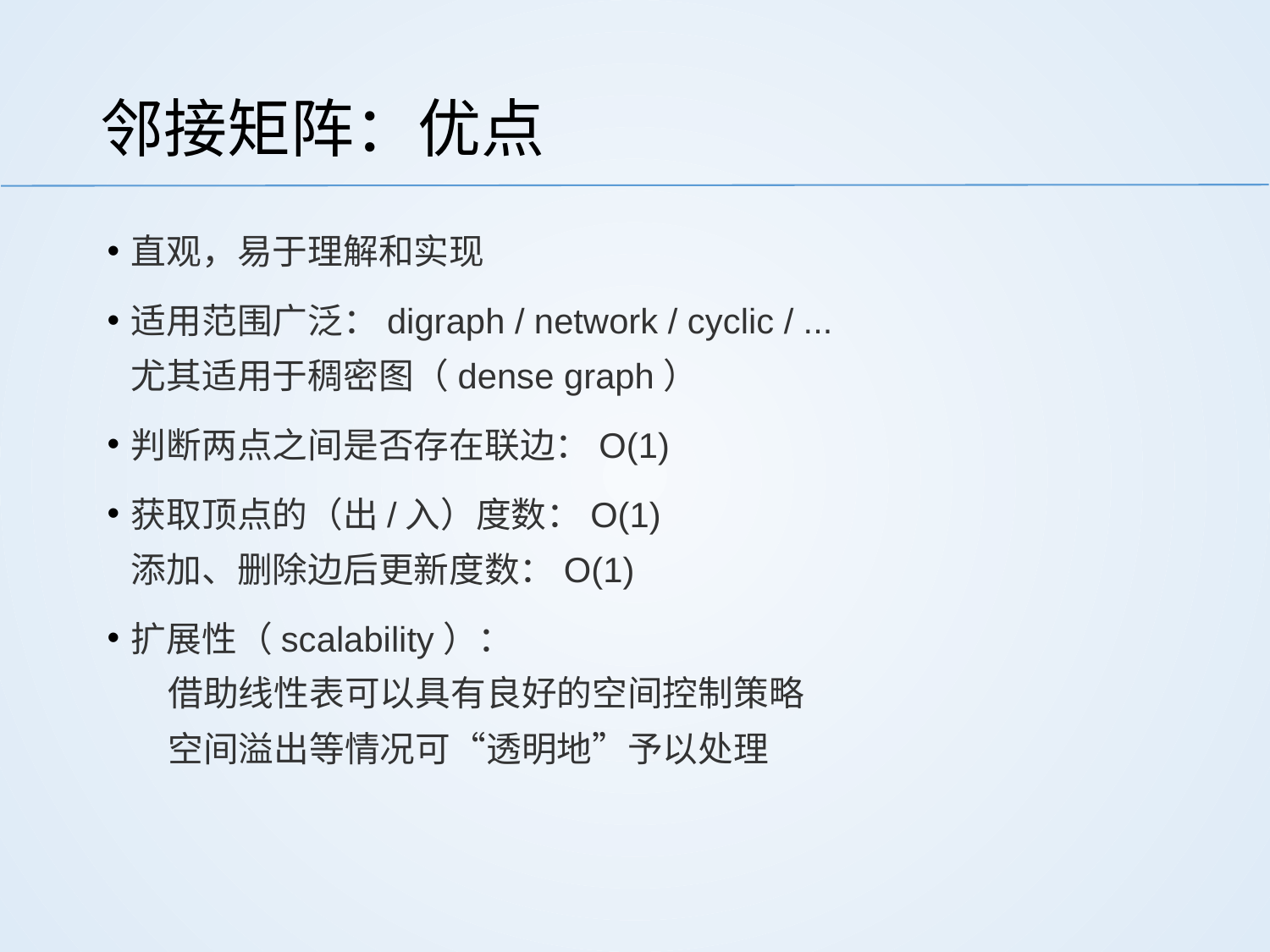

# 邻接矩阵：优点
直观，易于理解和实现
适用范围广泛：digraph / network / cyclic / ...
尤其适用于稠密图（dense graph）
判断两点之间是否存在联边：O(1)
获取顶点的（出/入）度数：O(1)
添加、删除边后更新度数：O(1)
扩展性（scalability）：
	借助线性表可以具有良好的空间控制策略
	空间溢出等情况可“透明地”予以处理